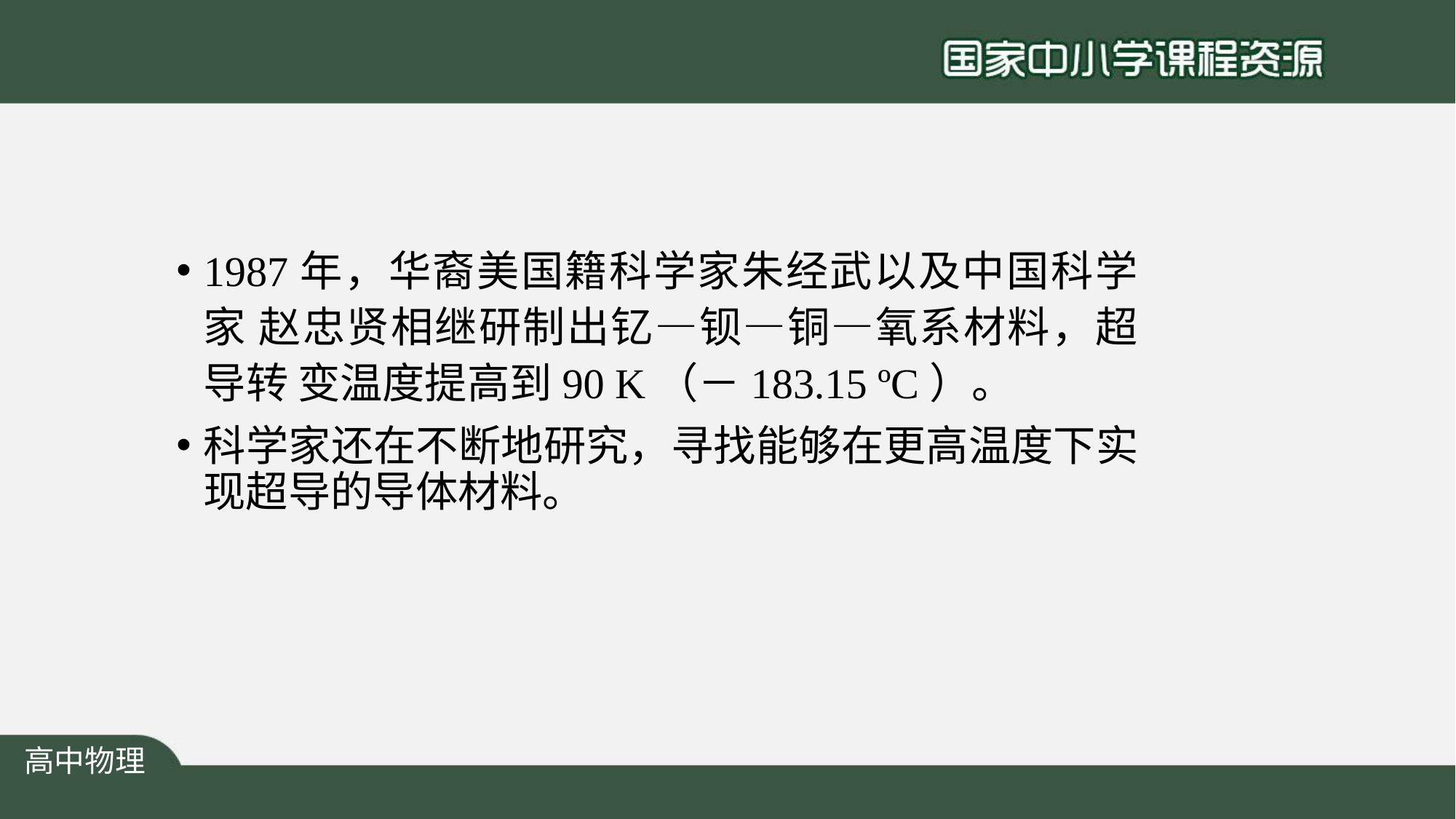

1987年，华裔美国籍科学家朱经武以及中国科学家 赵忠贤相继研制出钇—钡—铜—氧系材料，超导转 变温度提高到90 K（－183.15 ºC）。
科学家还在不断地研究，寻找能够在更高温度下实 现超导的导体材料。
高中物理